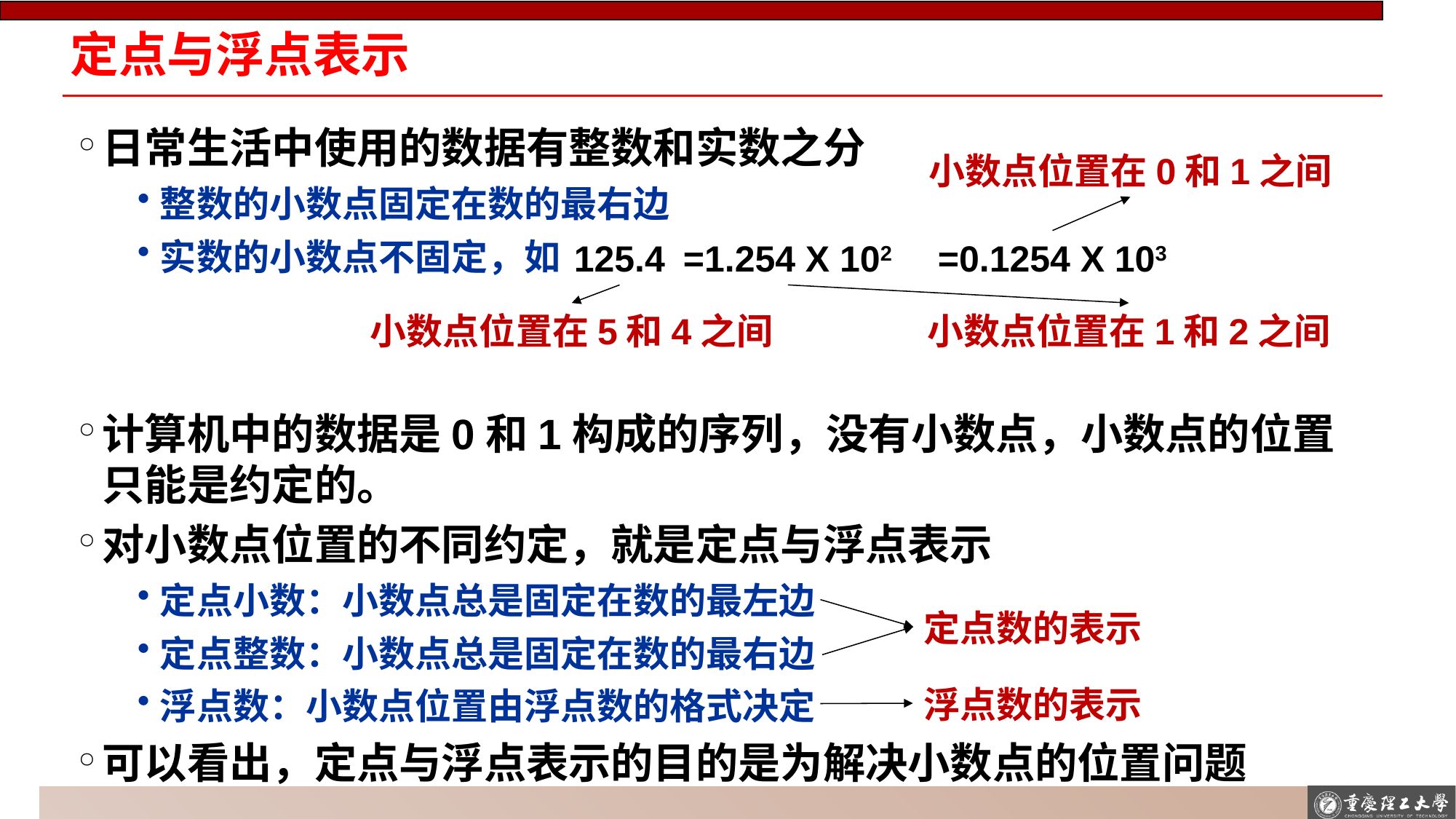

# 定点与浮点表示
日常生活中使用的数据有整数和实数之分
整数的小数点固定在数的最右边
实数的小数点不固定，如

计算机中的数据是0和1构成的序列，没有小数点，小数点的位置只能是约定的。
对小数点位置的不同约定，就是定点与浮点表示
定点小数：小数点总是固定在数的最左边
定点整数：小数点总是固定在数的最右边
浮点数：小数点位置由浮点数的格式决定
可以看出，定点与浮点表示的目的是为解决小数点的位置问题
小数点位置在0和1之间
125.4
=1.254 X 102
=0.1254 X 103
小数点位置在5和4之间
小数点位置在1和2之间
定点数的表示
浮点数的表示